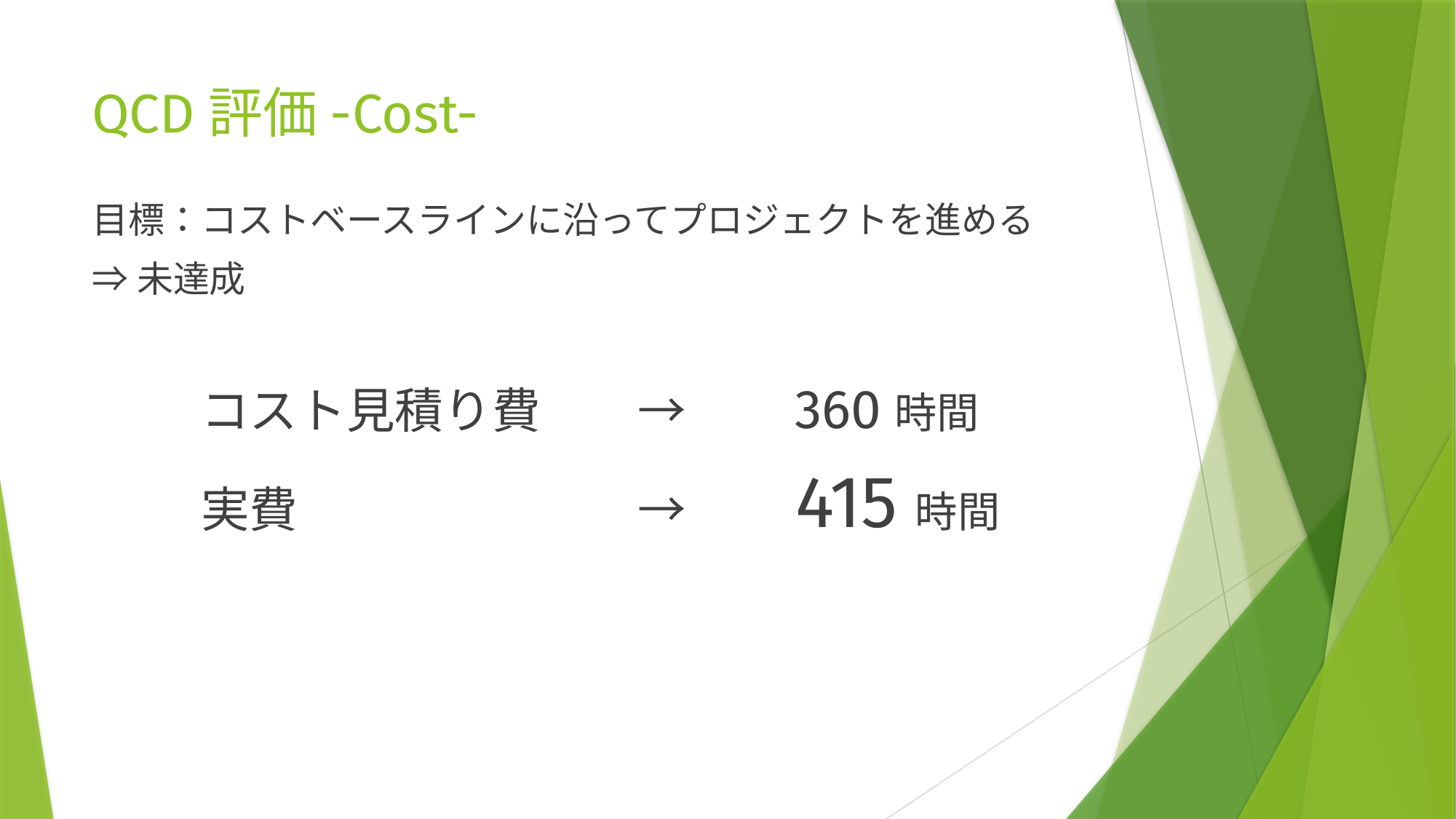

# QCD評価-Cost-
目標：コストベースラインに沿ってプロジェクトを進める
⇒未達成

	コスト見積り費　	→　　360時間
	実費　　　　　　　→　　415時間